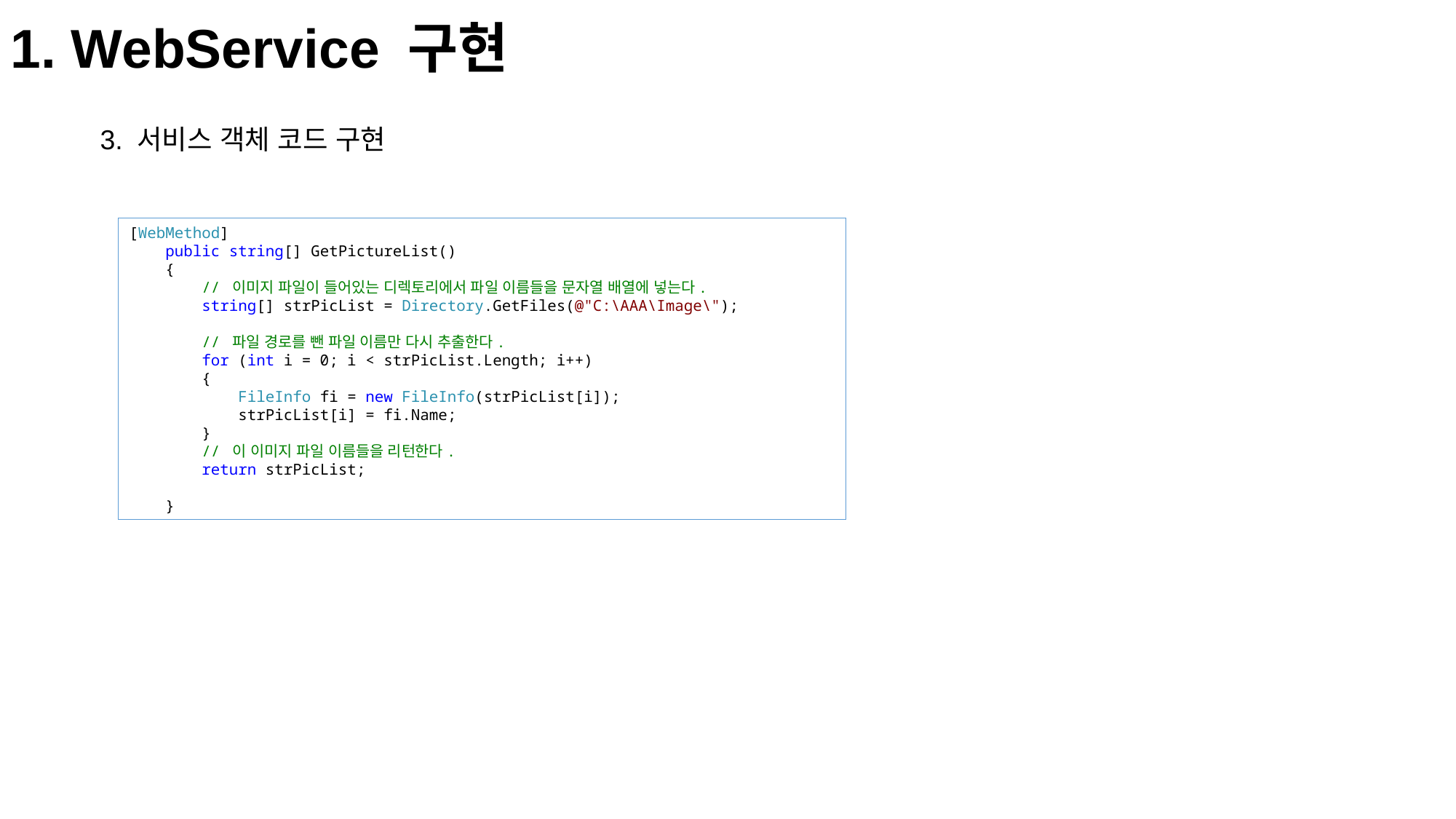

1. WebService 구현

3. 서비스 객체 코드 구현
[WebMethod]
    public string[] GetPictureList()
    {
        // 이미지 파일이 들어있는 디렉토리에서 파일 이름들을 문자열 배열에 넣는다.
        string[] strPicList = Directory.GetFiles(@"C:\AAA\Image\");

        // 파일 경로를 뺀 파일 이름만 다시 추출한다.
        for (int i = 0; i < strPicList.Length; i++)
        {
            FileInfo fi = new FileInfo(strPicList[i]);
            strPicList[i] = fi.Name;
        }
        // 이 이미지 파일 이름들을 리턴한다.
        return strPicList;

    }